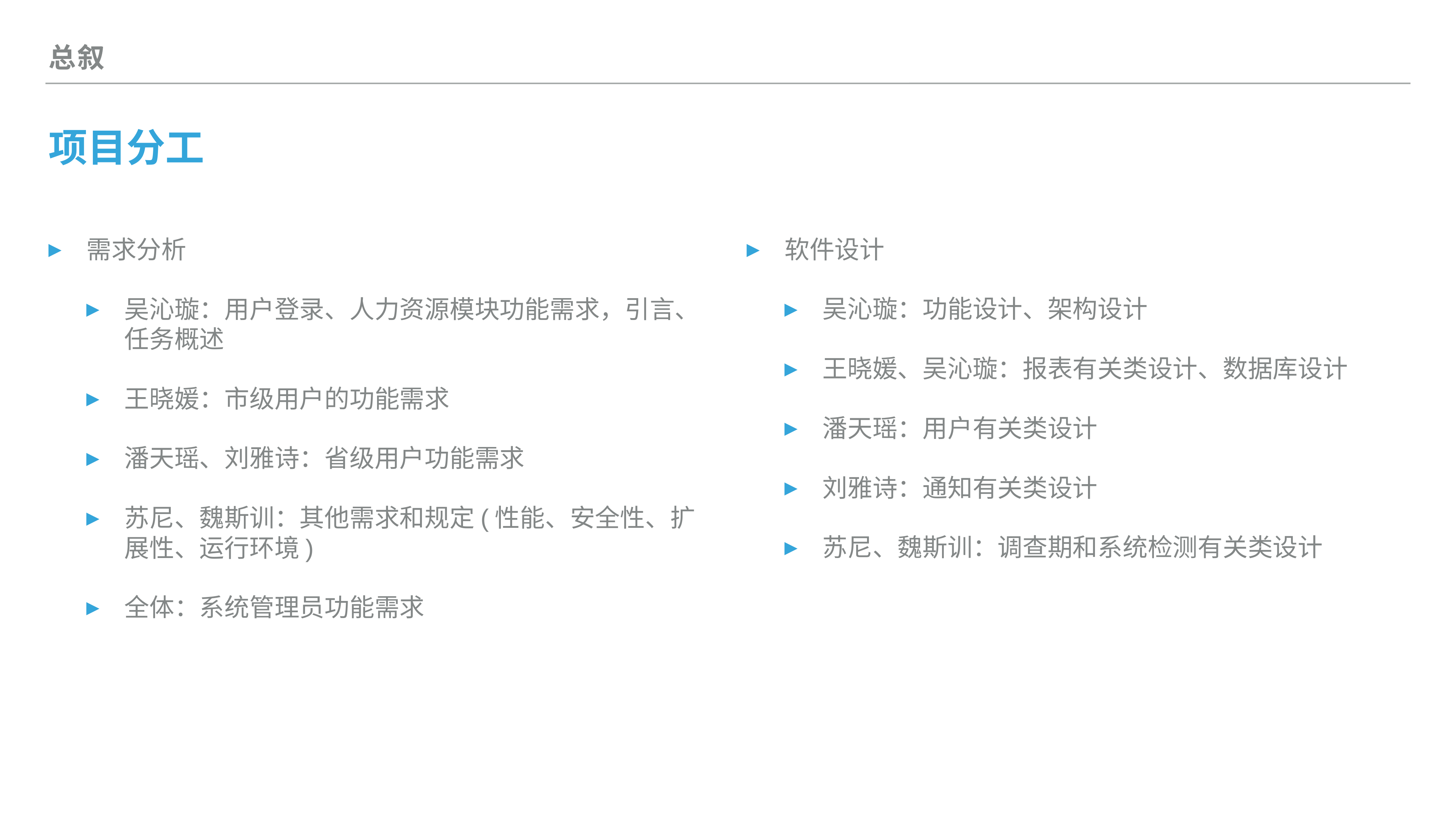

总叙
# 项目分工
软件设计
吴沁璇：功能设计、架构设计
王晓媛、吴沁璇：报表有关类设计、数据库设计
潘天瑶：用户有关类设计
刘雅诗：通知有关类设计
苏尼、魏斯训：调查期和系统检测有关类设计
需求分析
吴沁璇：用户登录、人力资源模块功能需求，引言、任务概述
王晓媛：市级用户的功能需求
潘天瑶、刘雅诗：省级用户功能需求
苏尼、魏斯训：其他需求和规定(性能、安全性、扩展性、运行环境)
全体：系统管理员功能需求